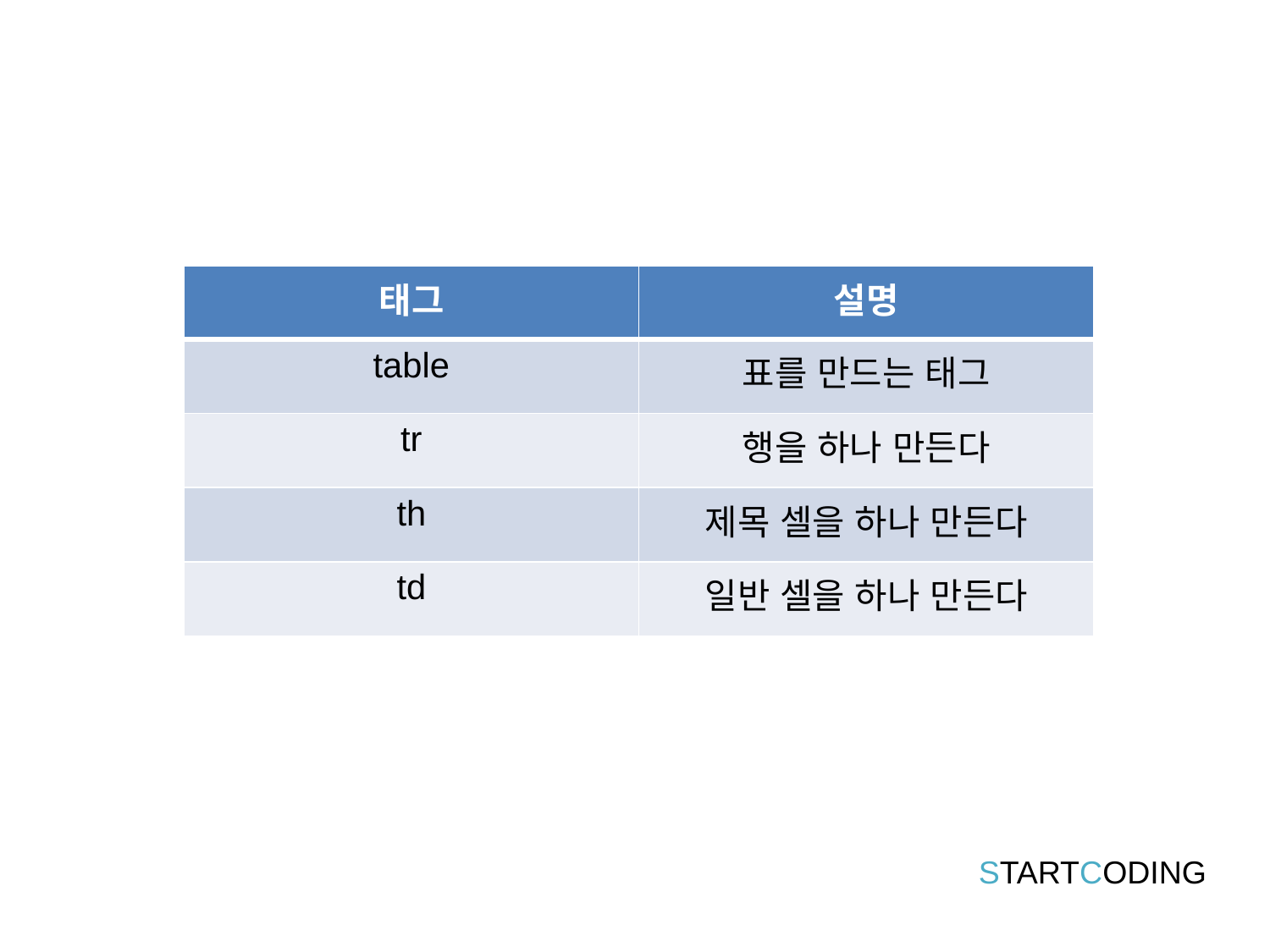

| 태그 | 설명 |
| --- | --- |
| table | 표를 만드는 태그 |
| tr | 행을 하나 만든다 |
| th | 제목 셀을 하나 만든다 |
| td | 일반 셀을 하나 만든다 |
STARTCODING